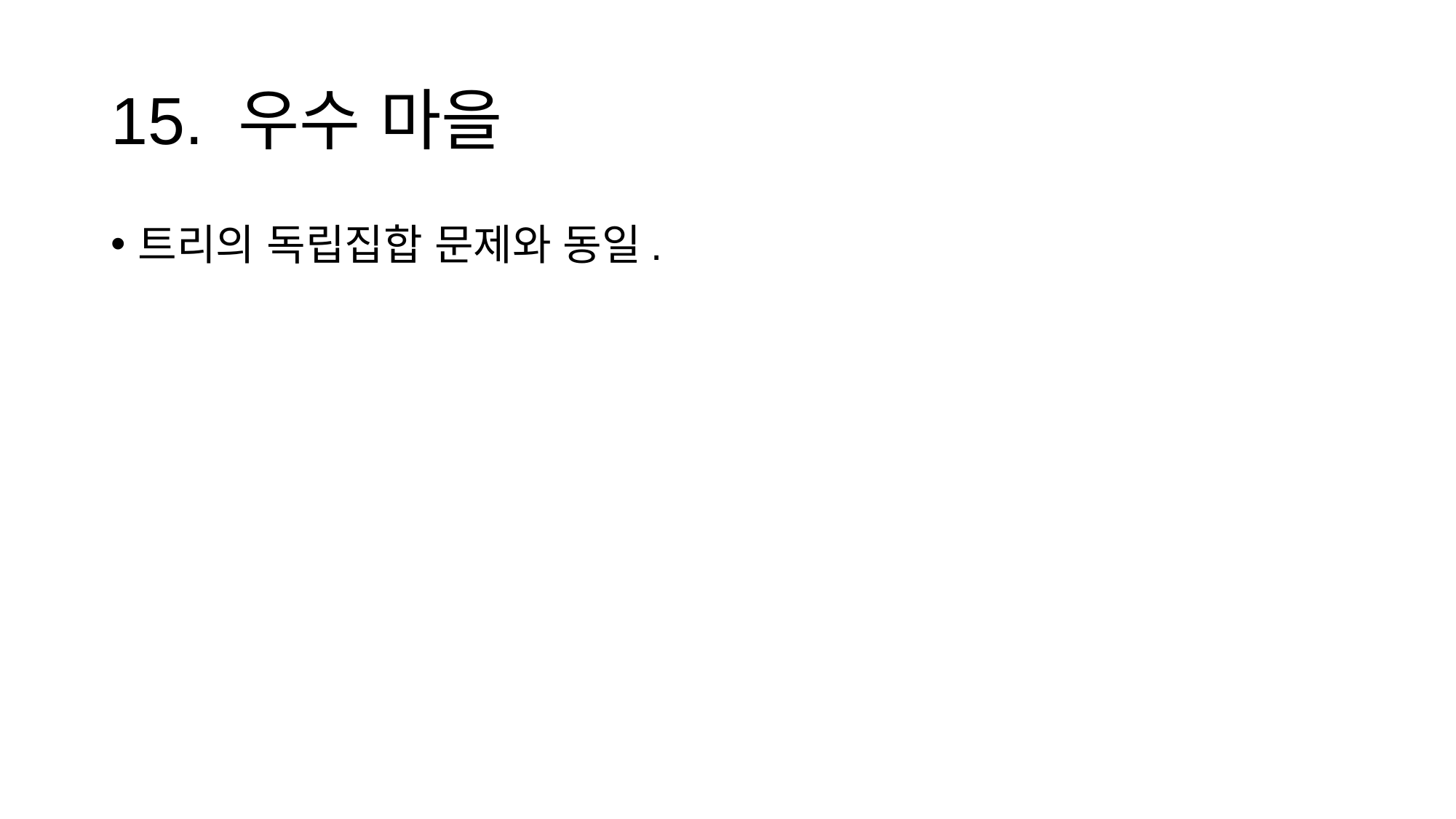

# 15. 우수 마을
트리의 독립집합 문제와 동일.